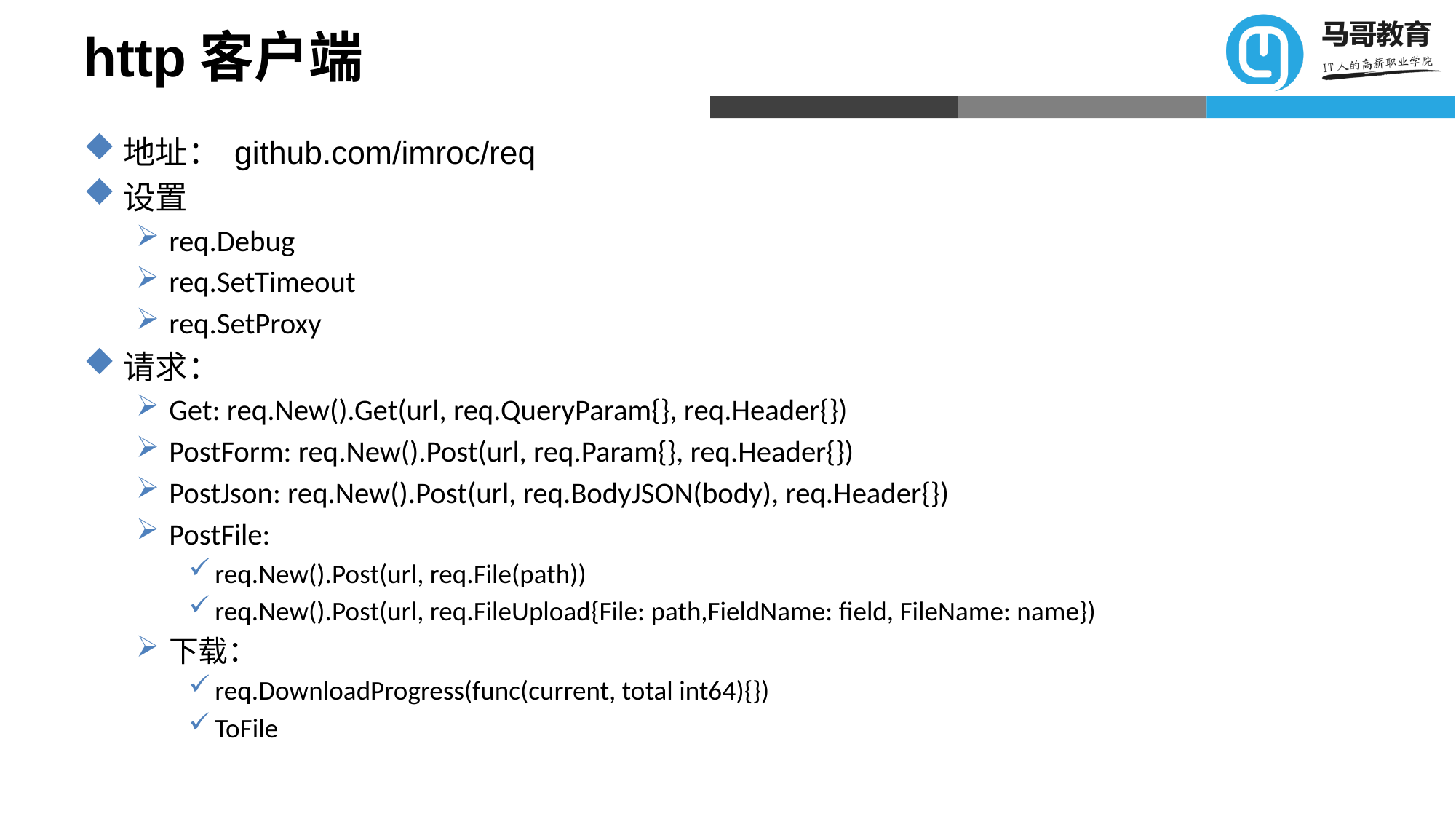

# http客户端
地址： github.com/imroc/req
设置
req.Debug
req.SetTimeout
req.SetProxy
请求：
Get: req.New().Get(url, req.QueryParam{}, req.Header{})
PostForm: req.New().Post(url, req.Param{}, req.Header{})
PostJson: req.New().Post(url, req.BodyJSON(body), req.Header{})
PostFile:
req.New().Post(url, req.File(path))
req.New().Post(url, req.FileUpload{File: path,FieldName: field, FileName: name})
下载：
req.DownloadProgress(func(current, total int64){})
ToFile